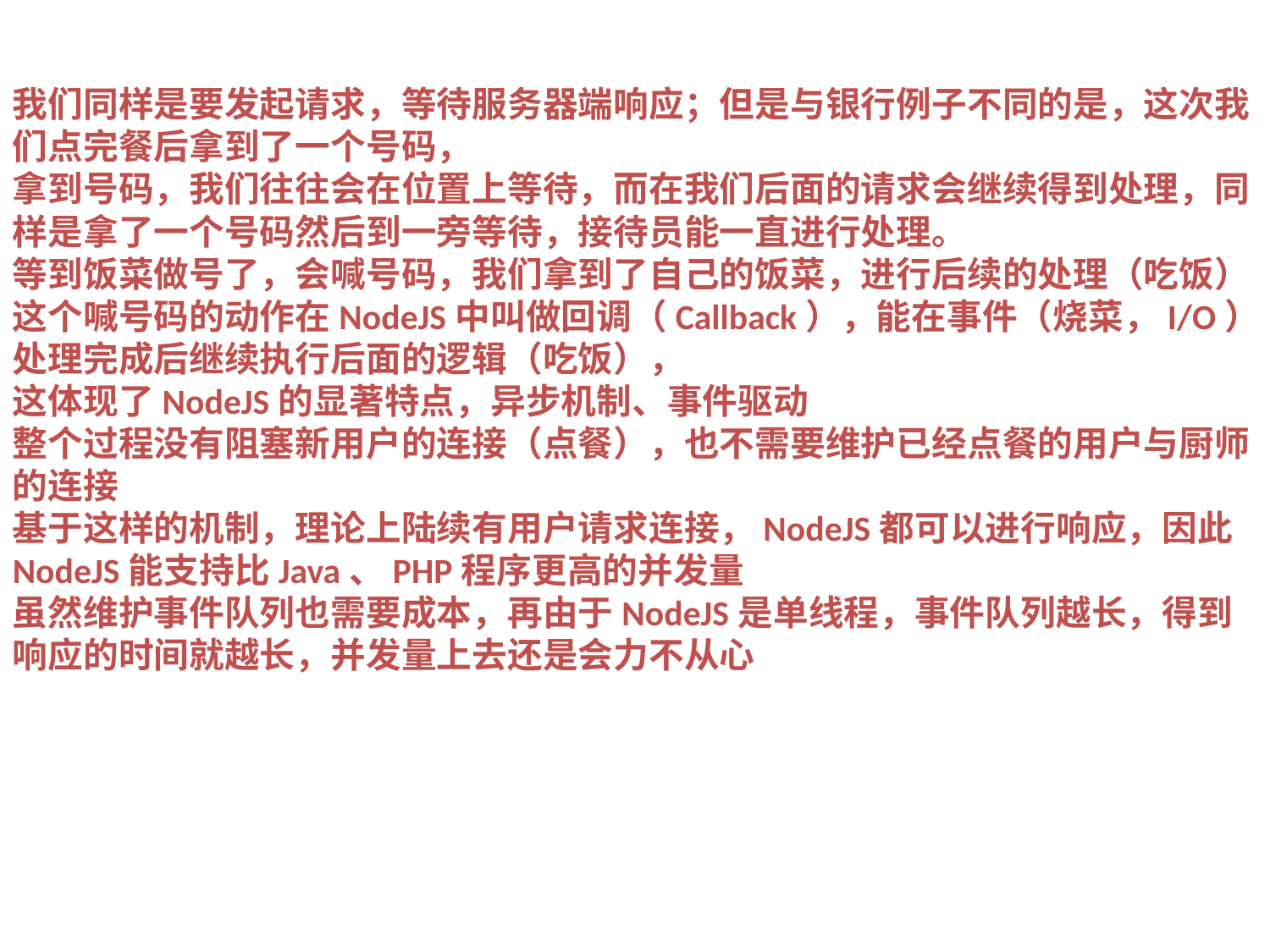

我们同样是要发起请求，等待服务器端响应；但是与银行例子不同的是，这次我们点完餐后拿到了一个号码，
拿到号码，我们往往会在位置上等待，而在我们后面的请求会继续得到处理，同样是拿了一个号码然后到一旁等待，接待员能一直进行处理。
等到饭菜做号了，会喊号码，我们拿到了自己的饭菜，进行后续的处理（吃饭）
这个喊号码的动作在NodeJS中叫做回调（Callback），能在事件（烧菜，I/O）处理完成后继续执行后面的逻辑（吃饭），
这体现了NodeJS的显著特点，异步机制、事件驱动
整个过程没有阻塞新用户的连接（点餐），也不需要维护已经点餐的用户与厨师的连接
基于这样的机制，理论上陆续有用户请求连接，NodeJS都可以进行响应，因此NodeJS能支持比Java、PHP程序更高的并发量
虽然维护事件队列也需要成本，再由于NodeJS是单线程，事件队列越长，得到响应的时间就越长，并发量上去还是会力不从心